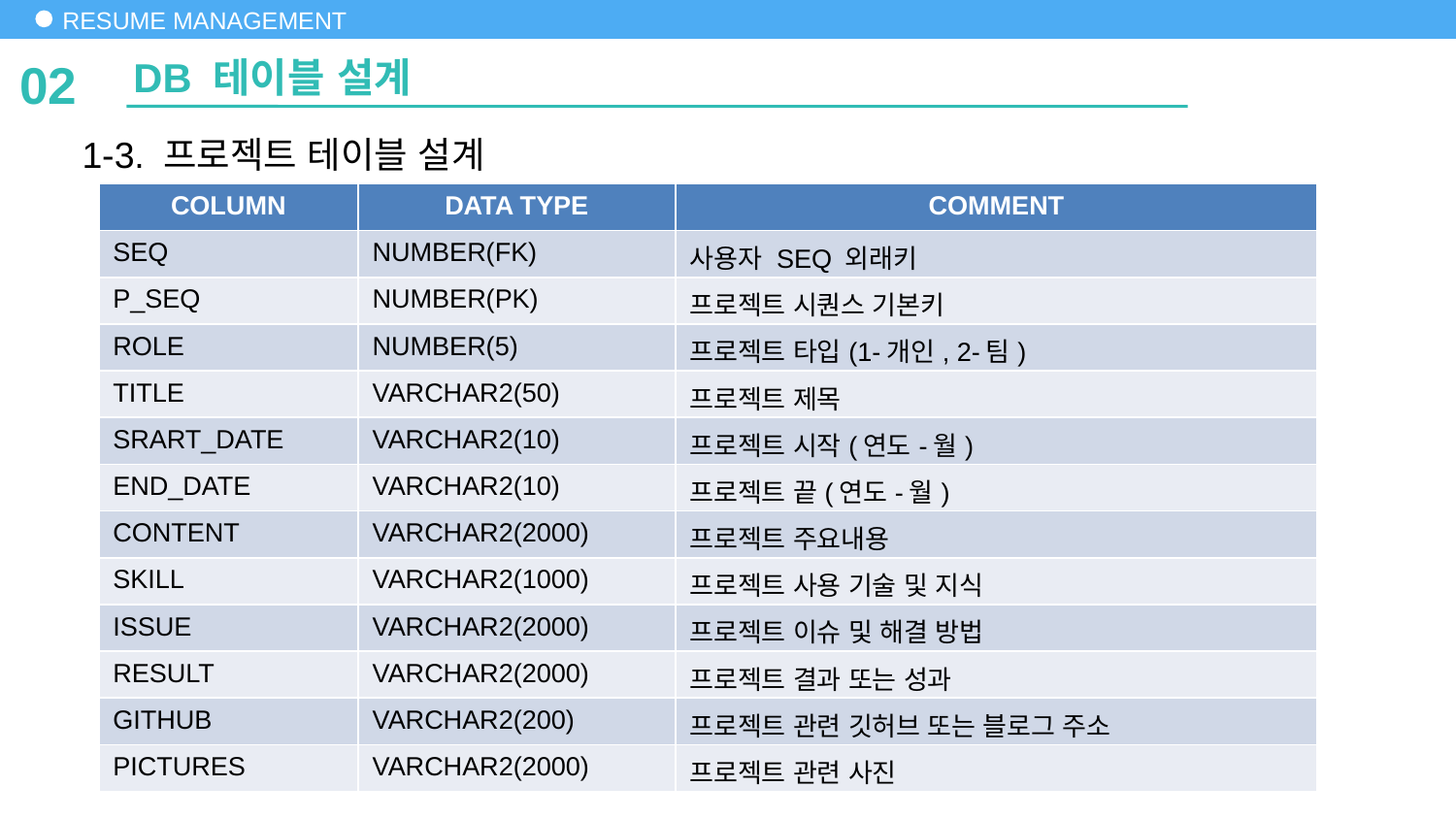

# RESUME MANAGEMENT
DB 테이블 설계
02
1-3. 프로젝트 테이블 설계
| COLUMN | DATA TYPE | COMMENT |
| --- | --- | --- |
| SEQ | NUMBER(FK) | 사용자 SEQ 외래키 |
| P\_SEQ | NUMBER(PK) | 프로젝트 시퀀스 기본키 |
| ROLE | NUMBER(5) | 프로젝트 타입(1-개인, 2-팀) |
| TITLE | VARCHAR2(50) | 프로젝트 제목 |
| SRART\_DATE | VARCHAR2(10) | 프로젝트 시작(연도-월) |
| END\_DATE | VARCHAR2(10) | 프로젝트 끝(연도-월) |
| CONTENT | VARCHAR2(2000) | 프로젝트 주요내용 |
| SKILL | VARCHAR2(1000) | 프로젝트 사용 기술 및 지식 |
| ISSUE | VARCHAR2(2000) | 프로젝트 이슈 및 해결 방법 |
| RESULT | VARCHAR2(2000) | 프로젝트 결과 또는 성과 |
| GITHUB | VARCHAR2(200) | 프로젝트 관련 깃허브 또는 블로그 주소 |
| PICTURES | VARCHAR2(2000) | 프로젝트 관련 사진 |